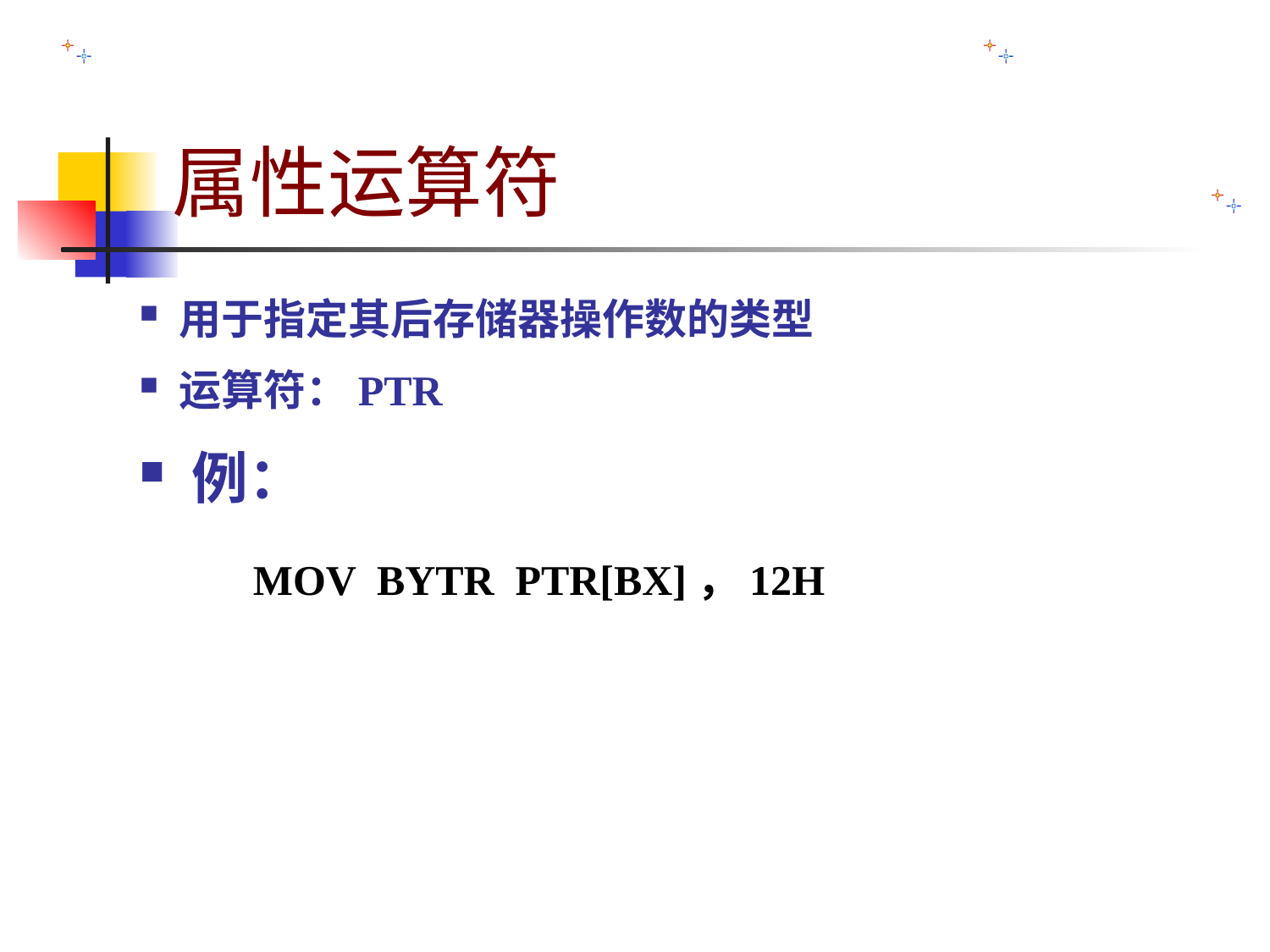

# 属性运算符
 用于指定其后存储器操作数的类型
 运算符：PTR
 例：
        MOV  BYTR  PTR[BX]，12H